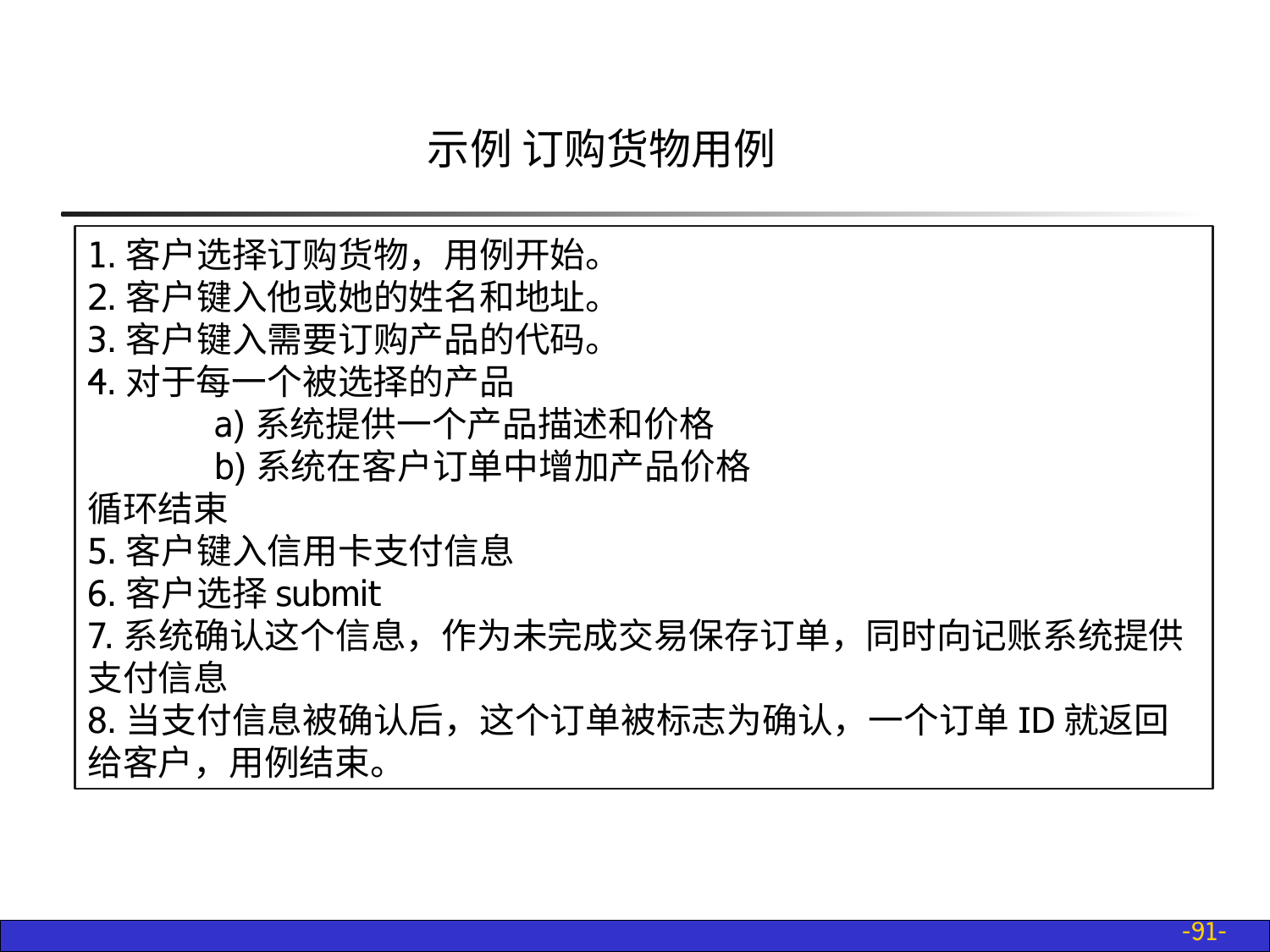

示例 订购货物用例
1.客户选择订购货物，用例开始。
2.客户键入他或她的姓名和地址。
3.客户键入需要订购产品的代码。
4.对于每一个被选择的产品
	a)系统提供一个产品描述和价格
	b)系统在客户订单中增加产品价格
循环结束
5.客户键入信用卡支付信息
6.客户选择submit
7.系统确认这个信息，作为未完成交易保存订单，同时向记账系统提供支付信息
8.当支付信息被确认后，这个订单被标志为确认，一个订单ID就返回给客户，用例结束。
-91-